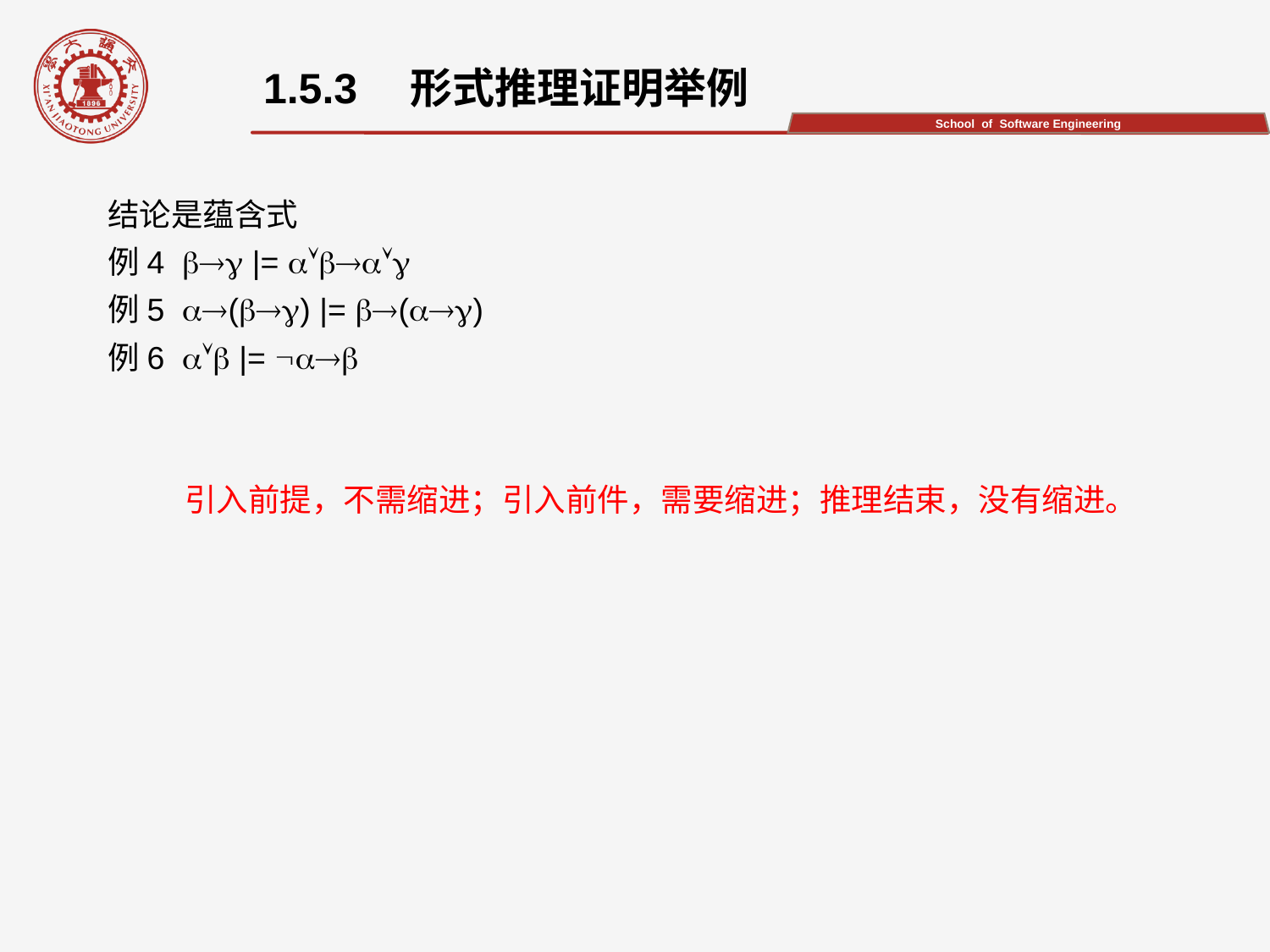

1.5.3　形式推理证明举例
结论是蕴含式
例4  β→γ |= α∨β→α∨γ
例5  α→(β→γ) |= β→(α→γ)
例6  α∨β |= ¬α→β

引入前提，不需缩进；引入前件，需要缩进；推理结束，没有缩进。